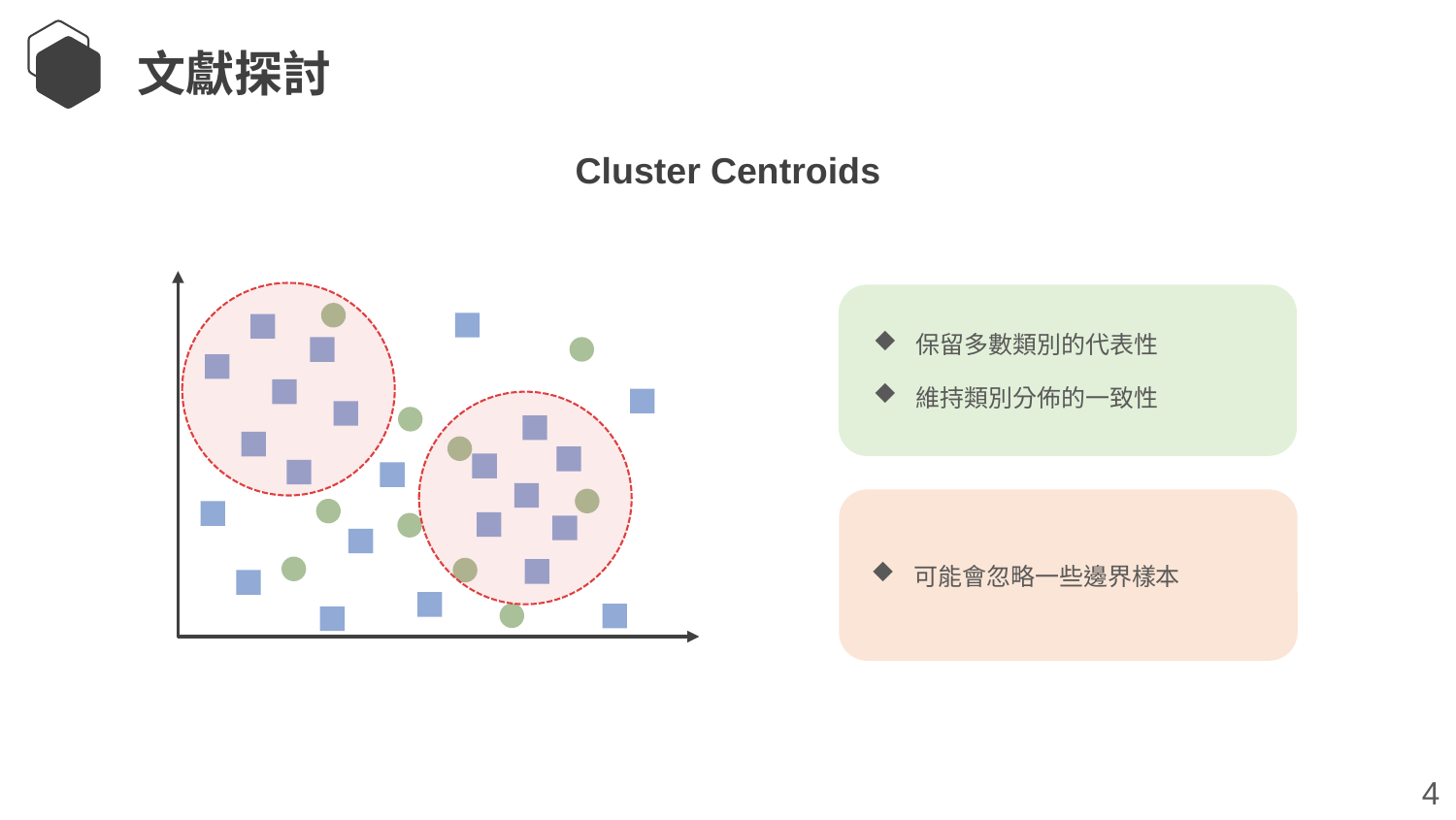

文獻探討
Cluster Centroids

保留多數類別的代表性
維持類別分佈的一致性

可能會忽略一些邊界樣本

4